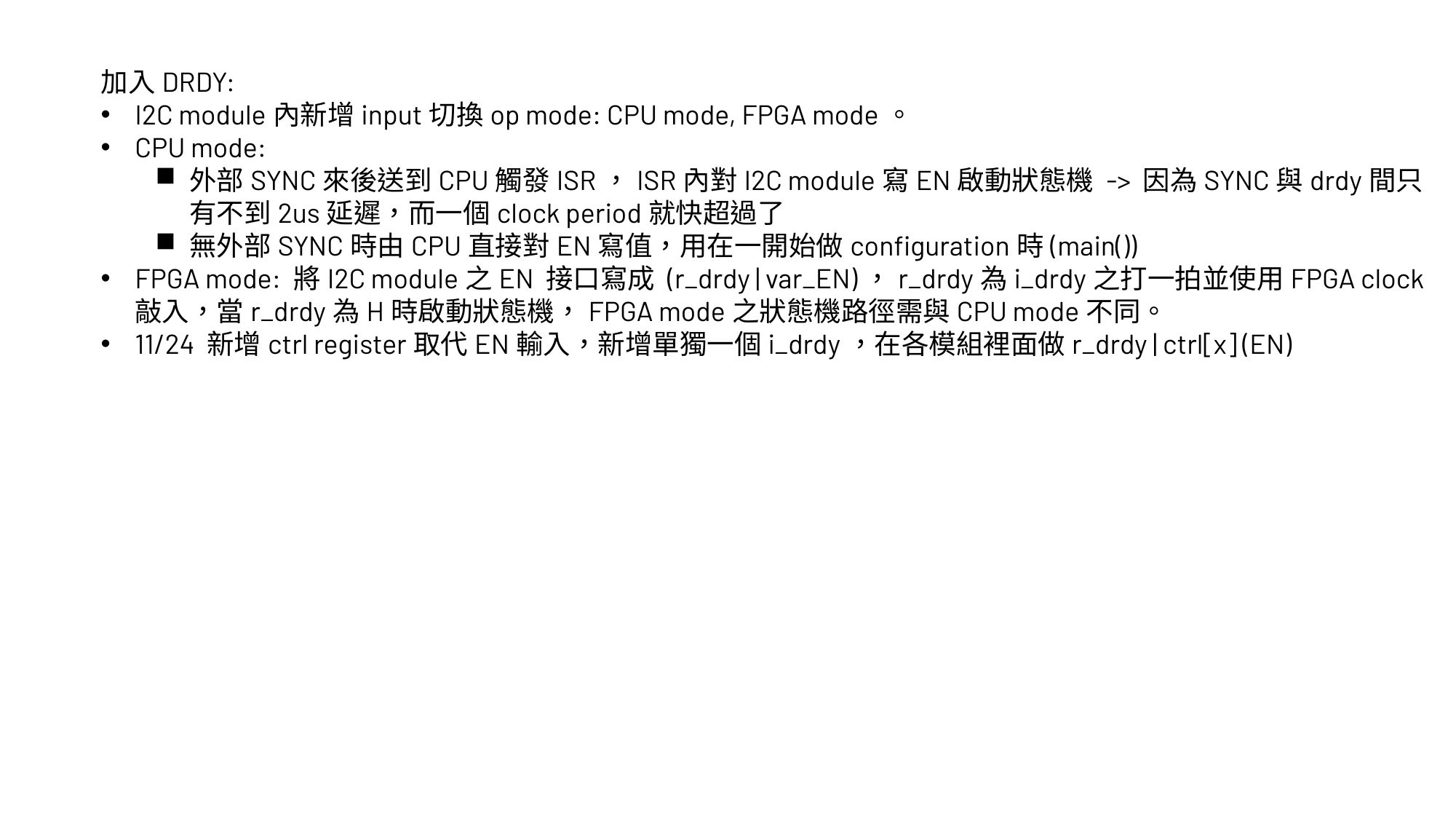

加入DRDY:
I2C module內新增input切換op mode: CPU mode, FPGA mode。
CPU mode:
外部SYNC來後送到CPU觸發ISR，ISR內對I2C module寫EN啟動狀態機 -> 因為SYNC與drdy間只有不到2us延遲，而一個clock period就快超過了
無外部SYNC時由CPU直接對EN寫值，用在一開始做configuration時(main())
FPGA mode: 將I2C module之EN 接口寫成 (r_drdy | var_EN)，r_drdy為i_drdy之打一拍並使用FPGA clock敲入，當r_drdy為H時啟動狀態機，FPGA mode之狀態機路徑需與CPU mode不同。
11/24 新增ctrl register取代EN輸入，新增單獨一個i_drdy，在各模組裡面做r_drdy | ctrl[x] (EN)